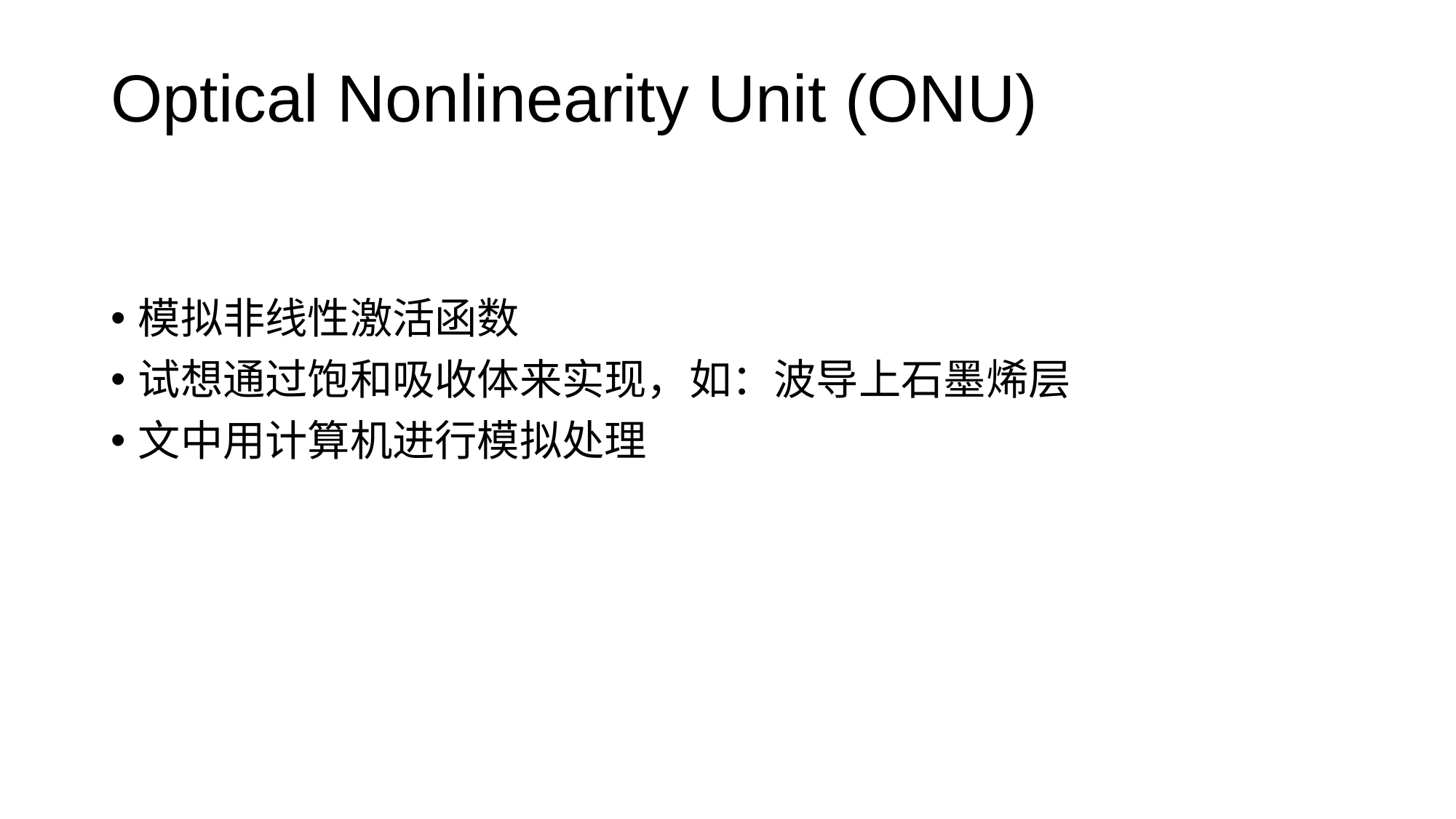

# Optical Nonlinearity Unit (ONU)
模拟非线性激活函数
试想通过饱和吸收体来实现，如：波导上石墨烯层
文中用计算机进行模拟处理